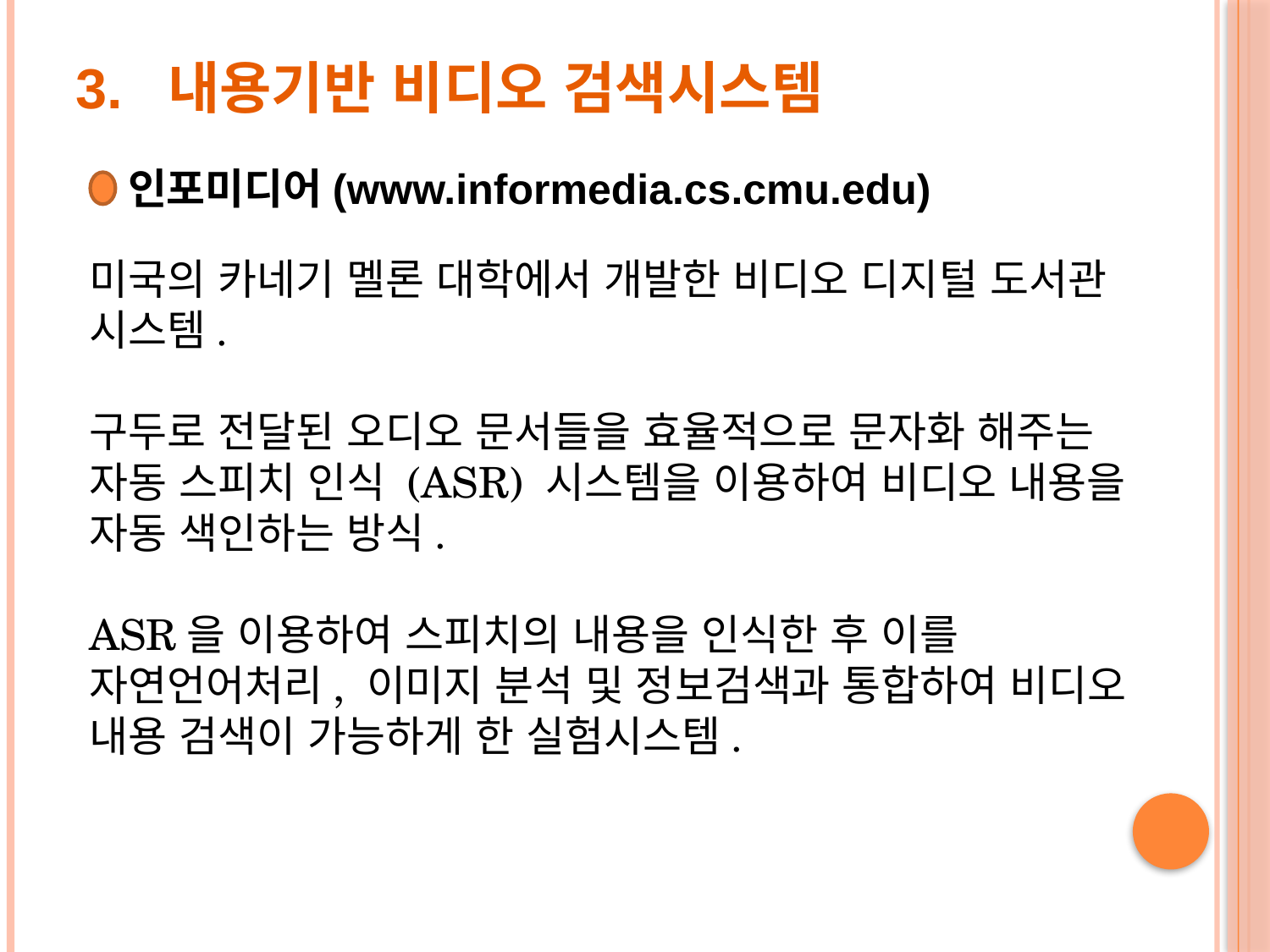

# 3.  내용기반 비디오 검색시스템
인포미디어(www.informedia.cs.cmu.edu)

미국의 카네기 멜론 대학에서 개발한 비디오 디지털 도서관 시스템.

구두로 전달된 오디오 문서들을 효율적으로 문자화 해주는 자동 스피치 인식 (ASR) 시스템을 이용하여 비디오 내용을 자동 색인하는 방식.

ASR을 이용하여 스피치의 내용을 인식한 후 이를 자연언어처리, 이미지 분석 및 정보검색과 통합하여 비디오 내용 검색이 가능하게 한 실험시스템.